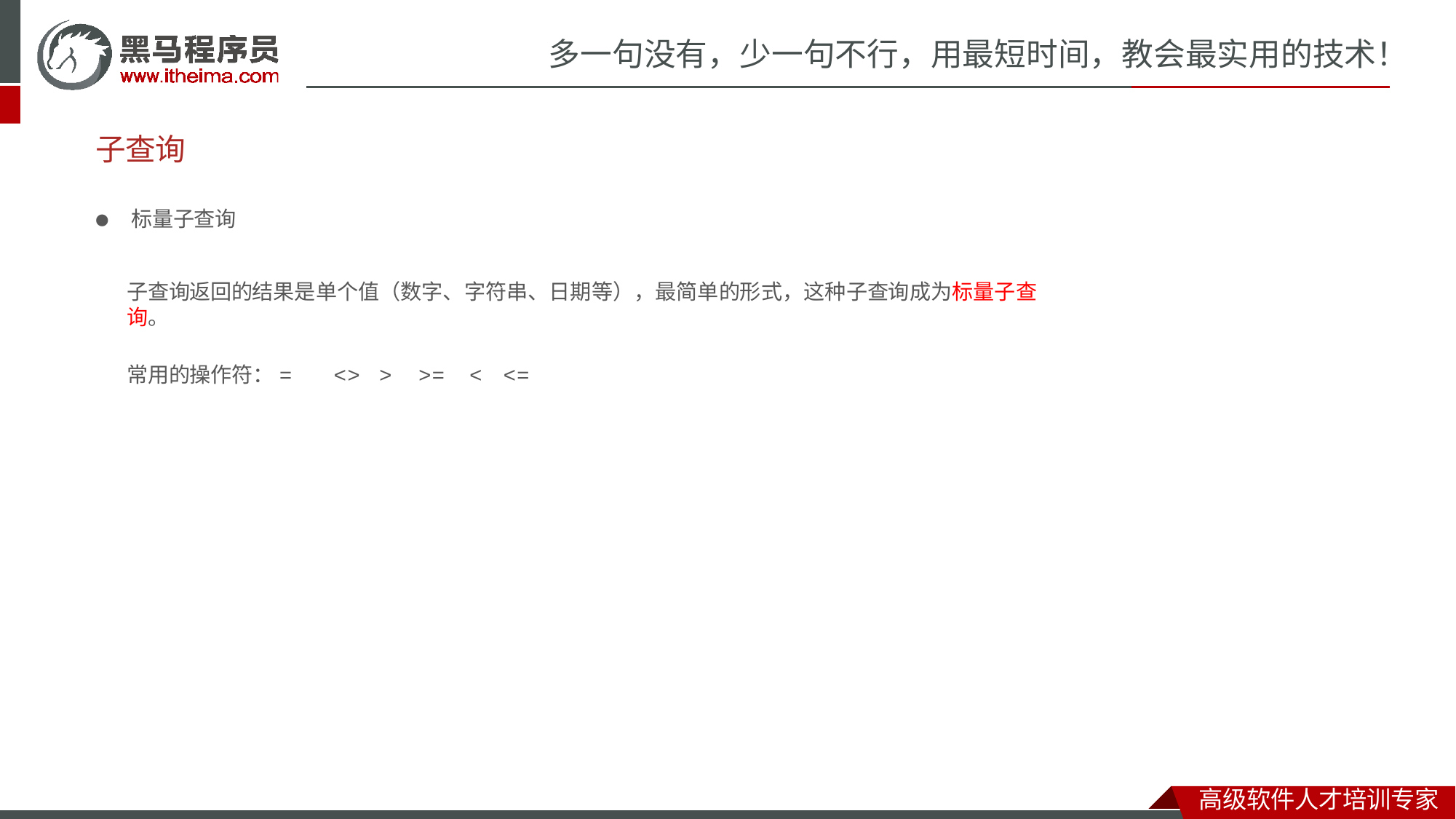

# 多一句没有，少一句不行，用最短时间，教会最实用的技术！

子查询

⚫	标量子查询

子查询返回的结果是单个值（数字、字符串、日期等），最简单的形式，这种子查询成为标量子查询。

常用的操作符：=	<>	>	>=	<	<=
高级软件人才培训专家